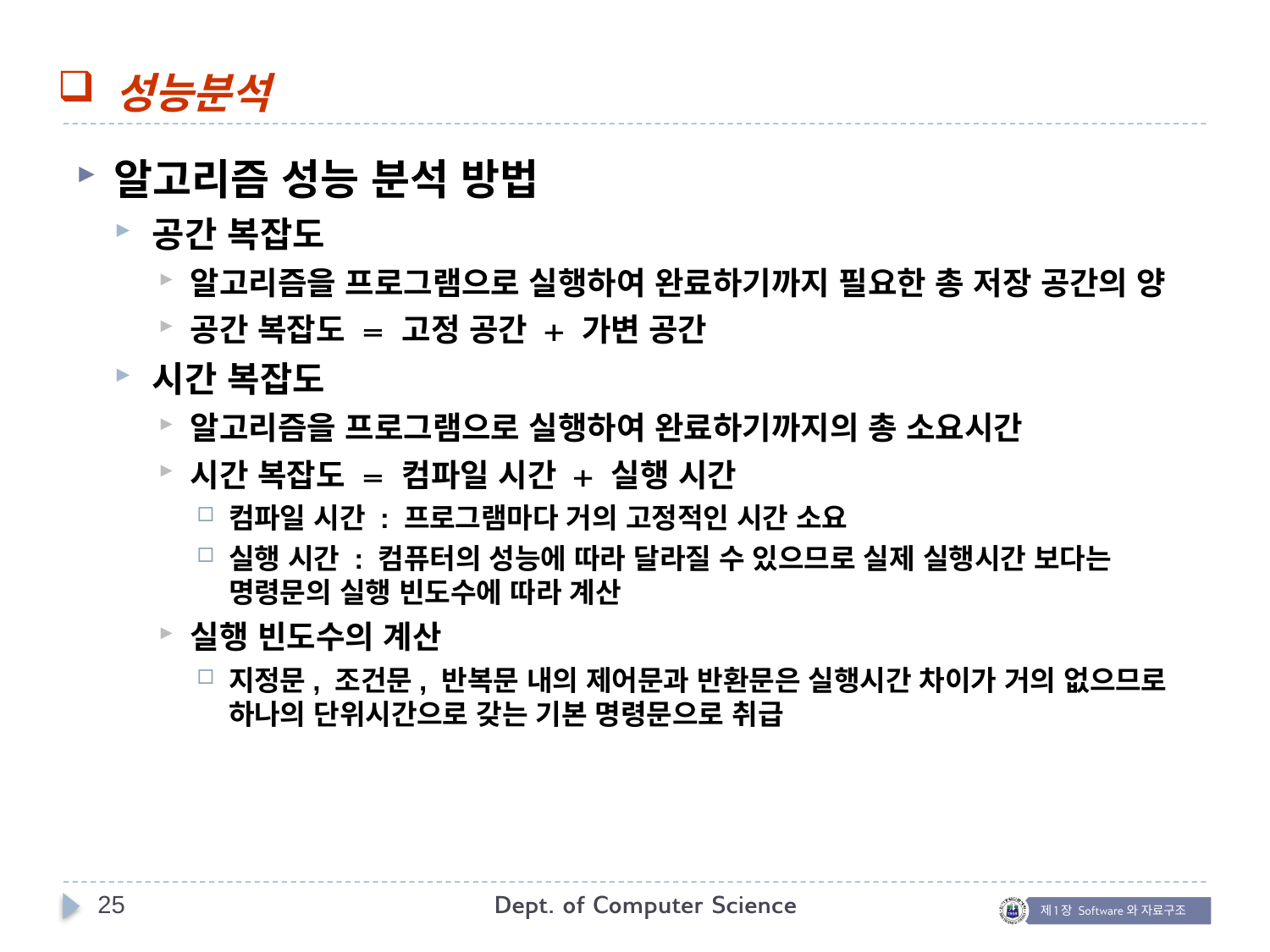

성능분석
알고리즘 성능 분석 방법
공간 복잡도
알고리즘을 프로그램으로 실행하여 완료하기까지 필요한 총 저장 공간의 양
공간 복잡도 = 고정 공간 + 가변 공간
시간 복잡도
알고리즘을 프로그램으로 실행하여 완료하기까지의 총 소요시간
시간 복잡도 = 컴파일 시간 + 실행 시간
컴파일 시간 : 프로그램마다 거의 고정적인 시간 소요
실행 시간 : 컴퓨터의 성능에 따라 달라질 수 있으므로 실제 실행시간 보다는 명령문의 실행 빈도수에 따라 계산
실행 빈도수의 계산
지정문, 조건문, 반복문 내의 제어문과 반환문은 실행시간 차이가 거의 없으므로 하나의 단위시간으로 갖는 기본 명령문으로 취급
25
Dept. of Computer Science